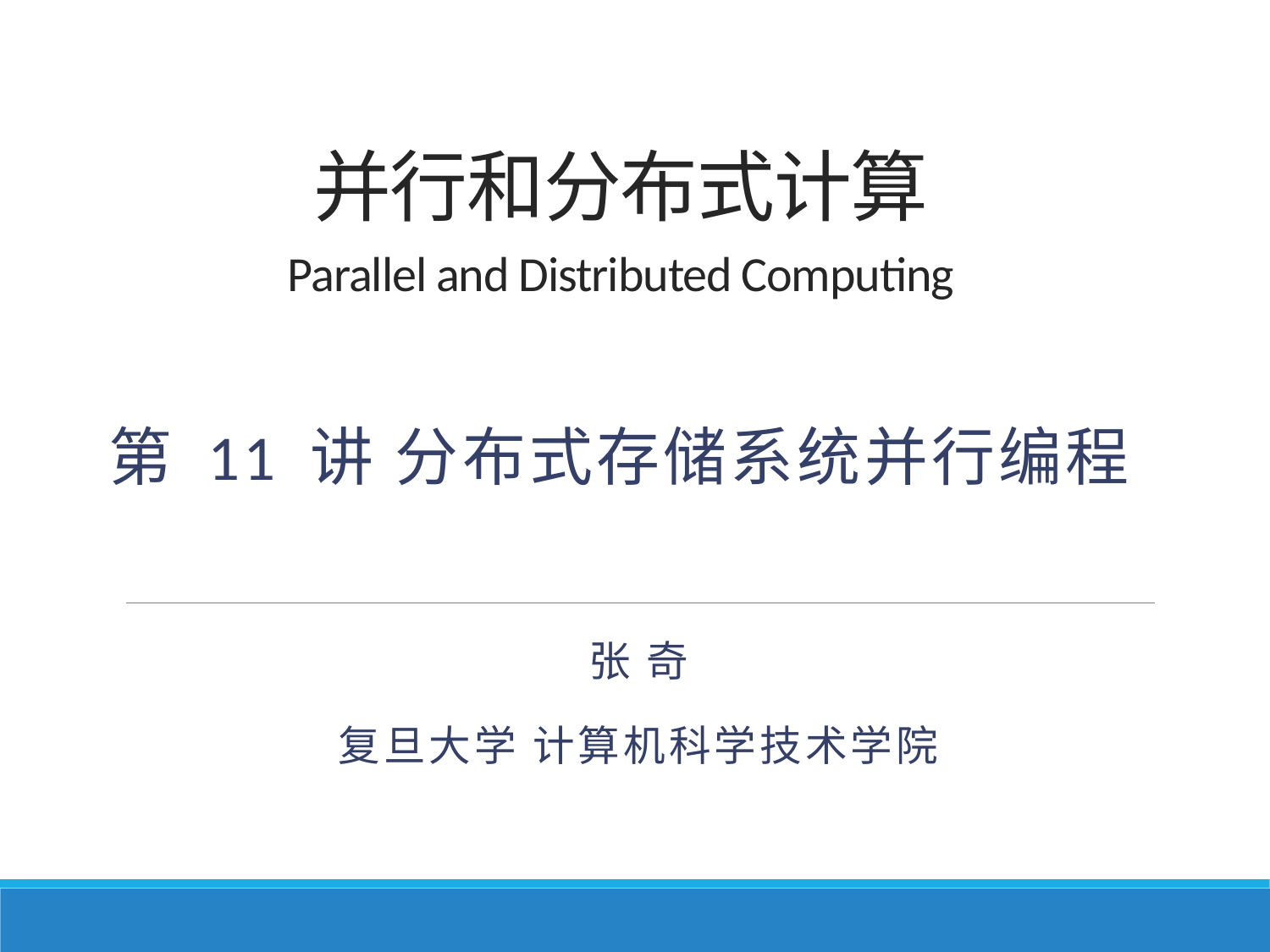

# 并行和分布式计算 Parallel and Distributed Computing 第 11 讲 分布式存储系统并行编程
张 奇
复旦大学 计算机科学技术学院

1